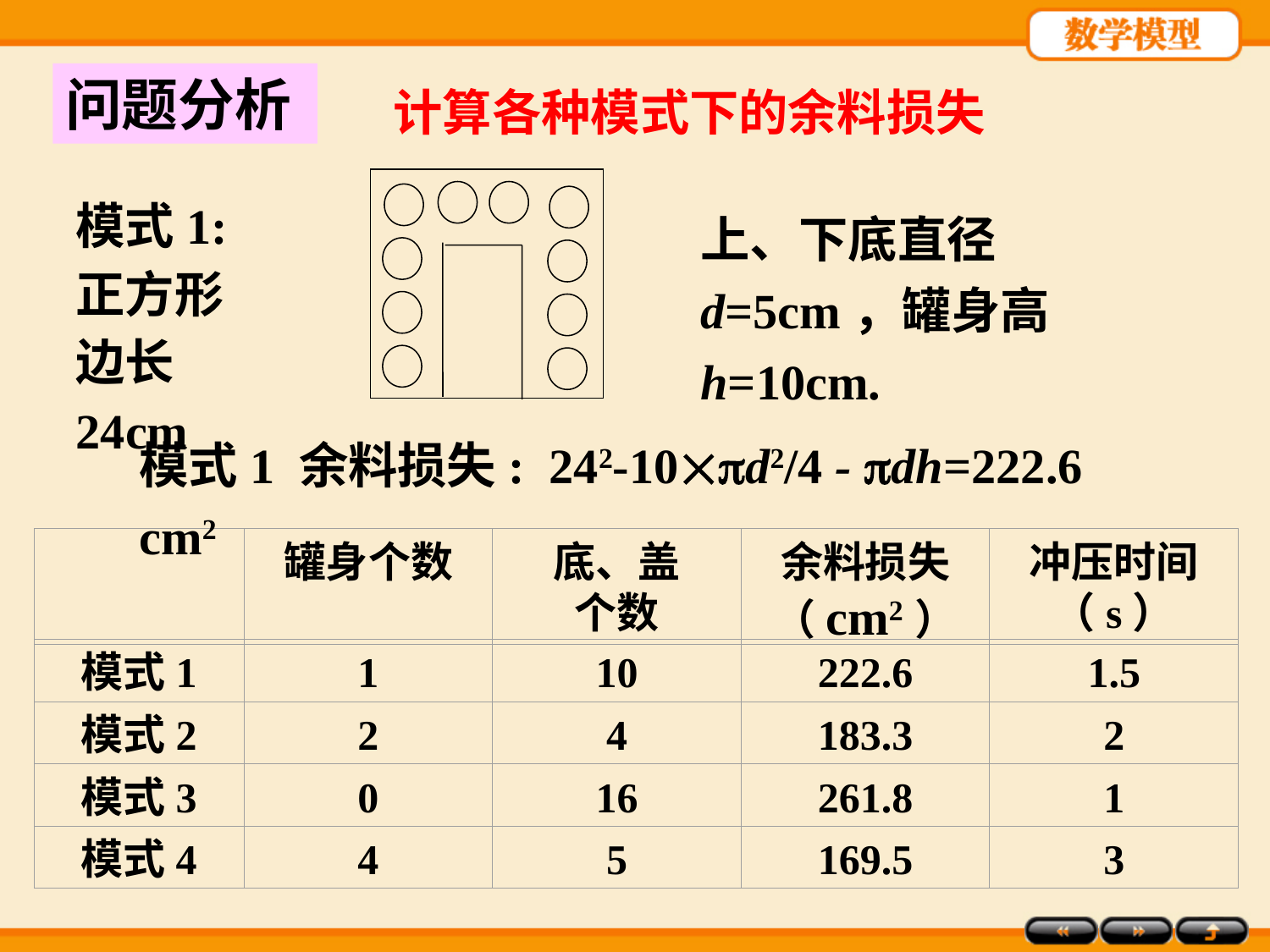

问题分析
计算各种模式下的余料损失

模式1:
正方形
边长24cm
上、下底直径d=5cm，罐身高h=10cm.
模式1 余料损失:  242-10×πd2/4 - πdh=222.6 cm2

罐身个数

底、盖
个数

余料损失
（cm2）

冲压时间（s）

模式1

1

10

222.6

1.5

模式2

2

4

183.3

2

模式3

0

16

261.8

1

模式4

4

5

169.5

3